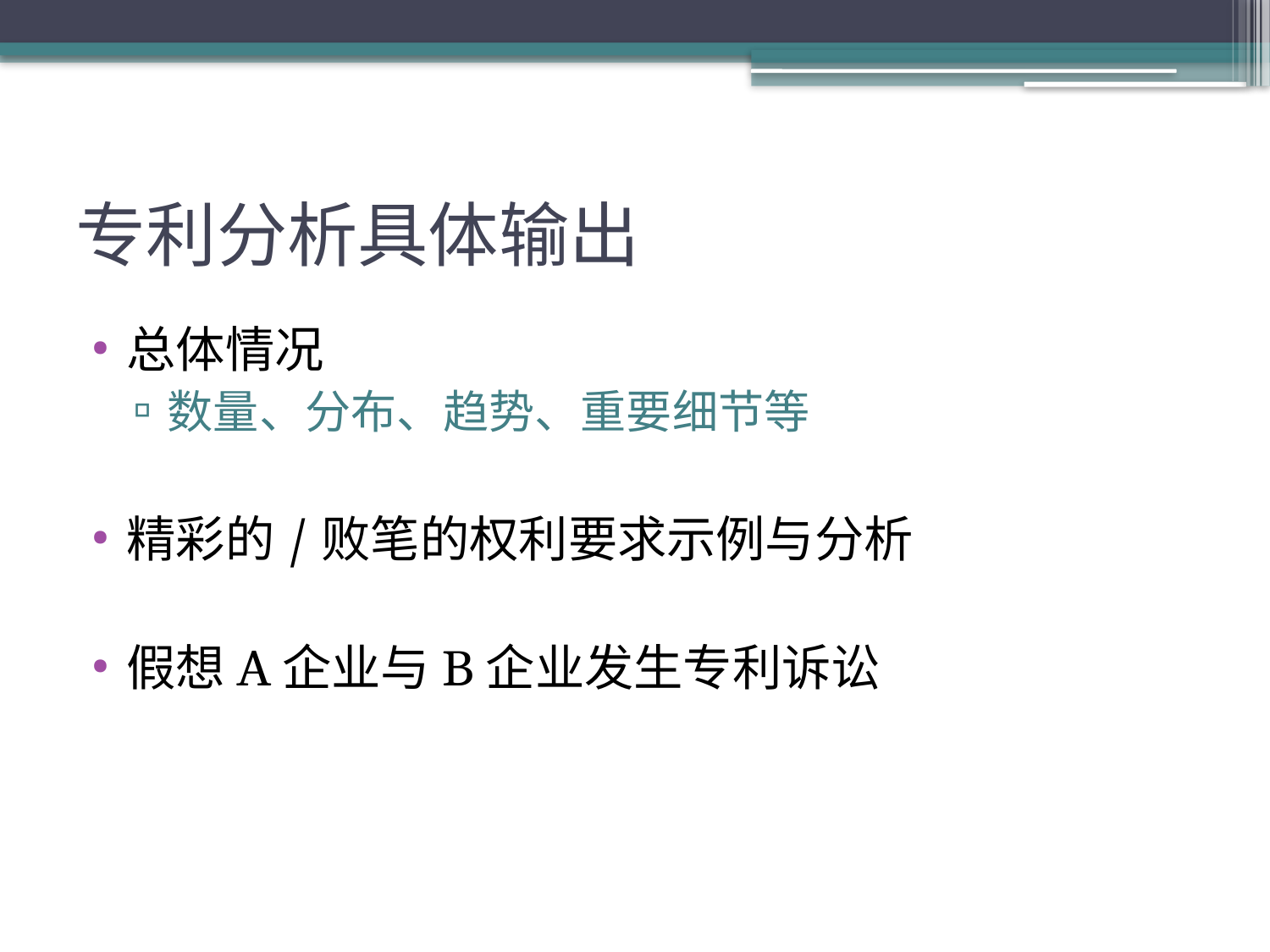

# 专利分析具体输出
总体情况
数量、分布、趋势、重要细节等

精彩的/败笔的权利要求示例与分析

假想A企业与B企业发生专利诉讼